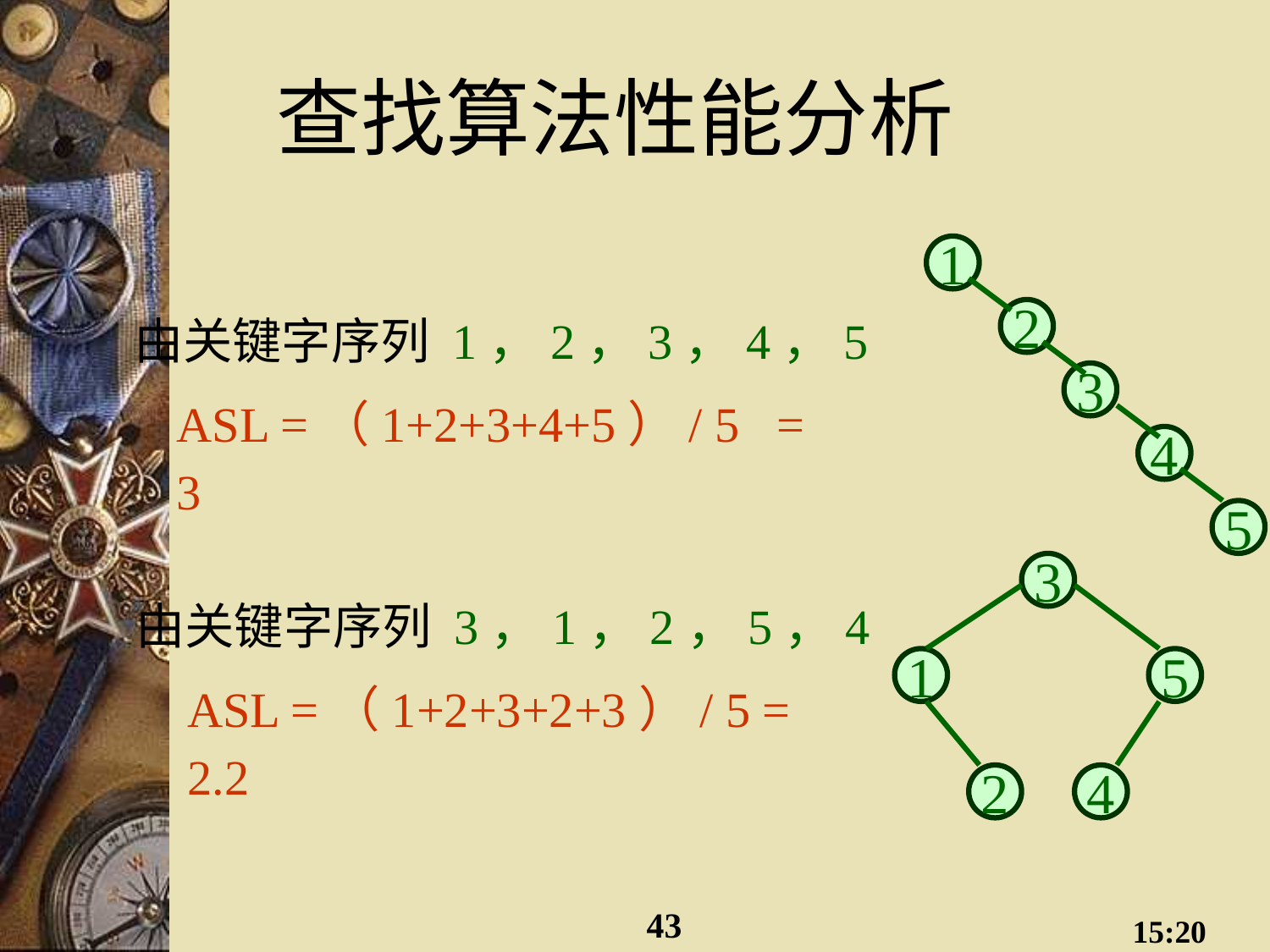

# 查找算法性能分析
1

 由关键字序列 1，2，3，4，5
2

3
ASL =（1+2+3+4+5）/ 5   = 3

4

5
3

由关键字序列 3，1，2，5，4
1
5
ASL =（1+2+3+2+3）/ 5 = 2.2

2
4